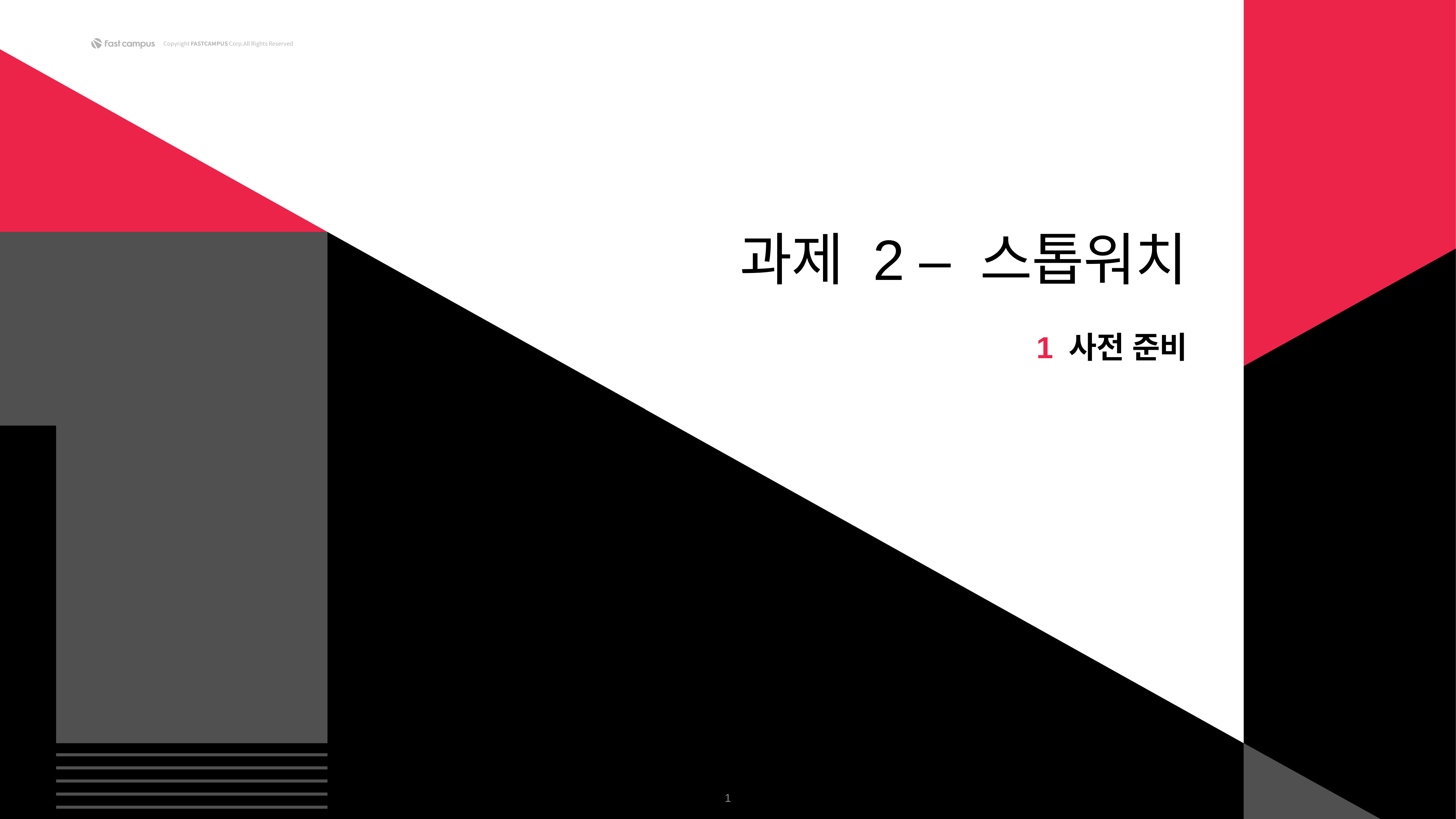

과제 2 – 스톱워치

1 사전 준비
1